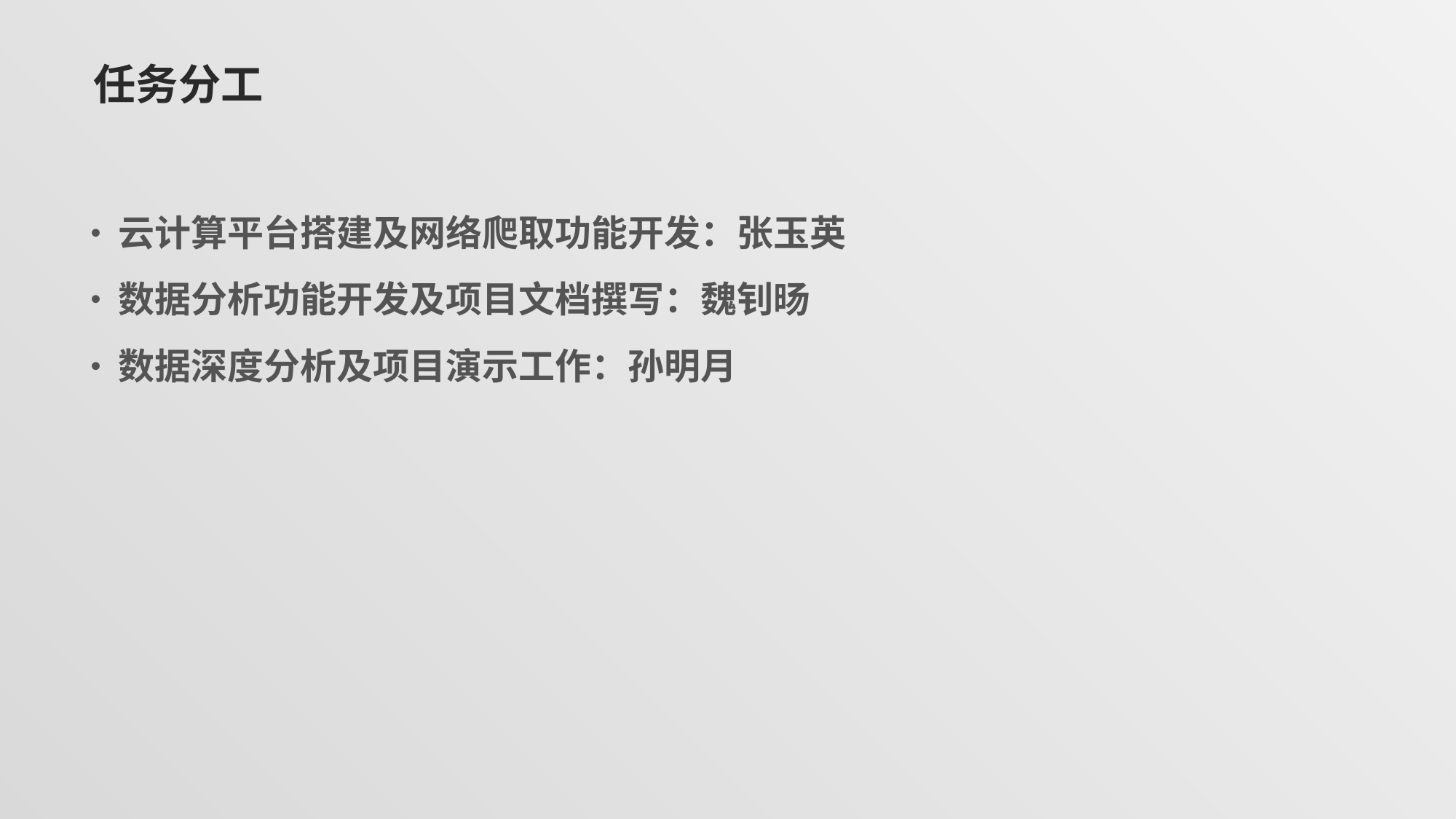

# 任务分工
云计算平台搭建及网络爬取功能开发：张玉英
数据分析功能开发及项目文档撰写：魏钊旸
数据深度分析及项目演示工作：孙明月